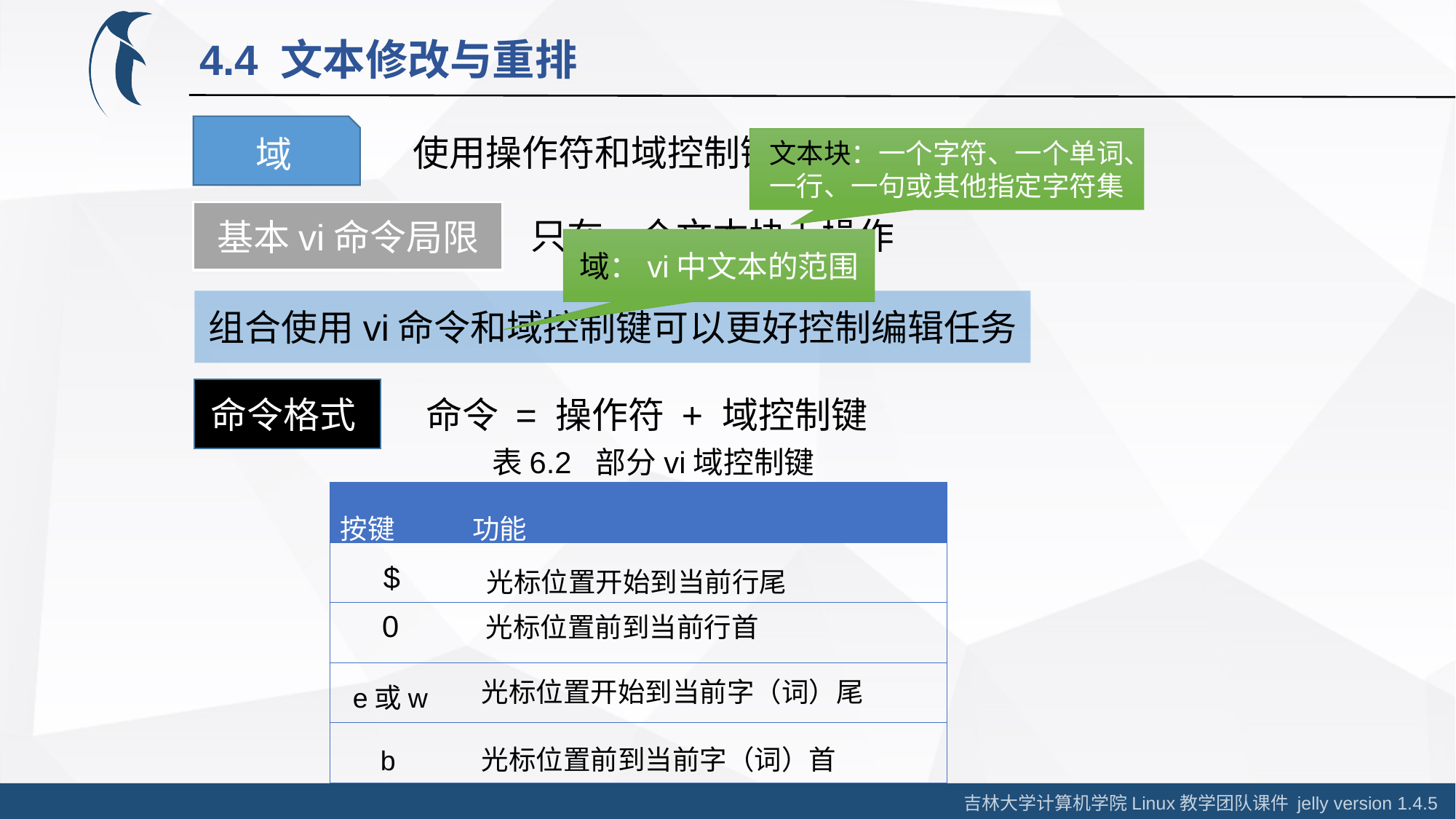

4.4 文本修改与重排
域
使用操作符和域控制键修改/重排文本
文本块：一个字符、一个单词、一行、一句或其他指定字符集
基本vi命令局限
只在一个文本块上操作
域：vi中文本的范围
组合使用vi命令和域控制键可以更好控制编辑任务
命令格式
命令 = 操作符 + 域控制键
表6.2  部分vi域控制键
| 按键 | 功能 |
| --- | --- |
|  |  |
|  |  |
|  |  |
|  |  |
$
光标位置开始到当前行尾
0
光标位置前到当前行首
光标位置开始到当前字（词）尾
e或w
光标位置前到当前字（词）首
b